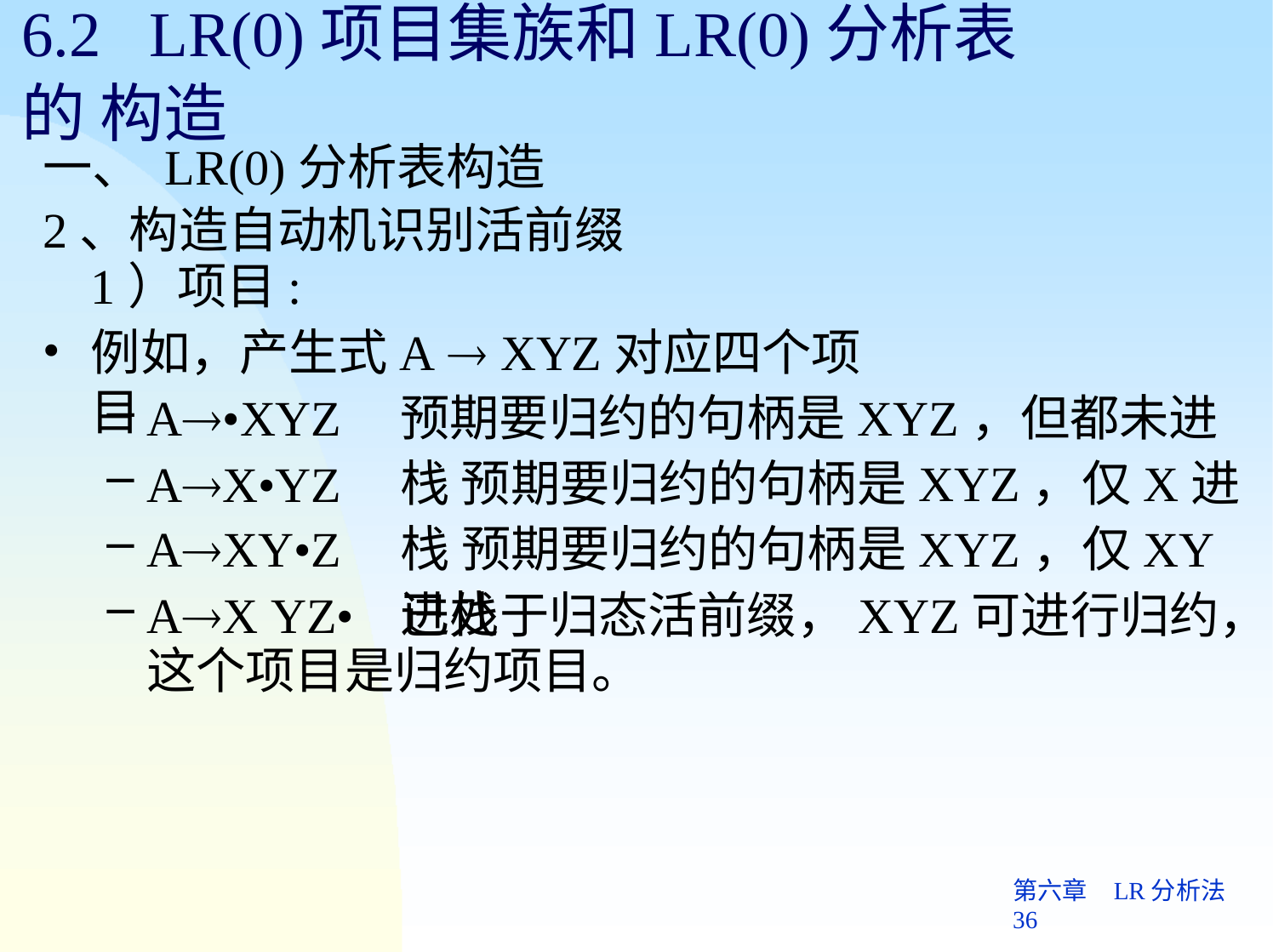

# 6.2	LR(0)项目集族和LR(0)分析表的 构造
一、 LR(0)分析表构造
2、构造自动机识别活前缀
1）项目:
例如，产生式A → XYZ对应四个项目
A→•XYZ
A→X•YZ
A→XY•Z
A→X YZ•
预期要归约的句柄是XYZ，但都未进栈 预期要归约的句柄是XYZ，仅X进栈 预期要归约的句柄是XYZ，仅XY进栈
已处于归态活前缀，XYZ可进行归约，
这个项目是归约项目。
第六章	LR分析法 36